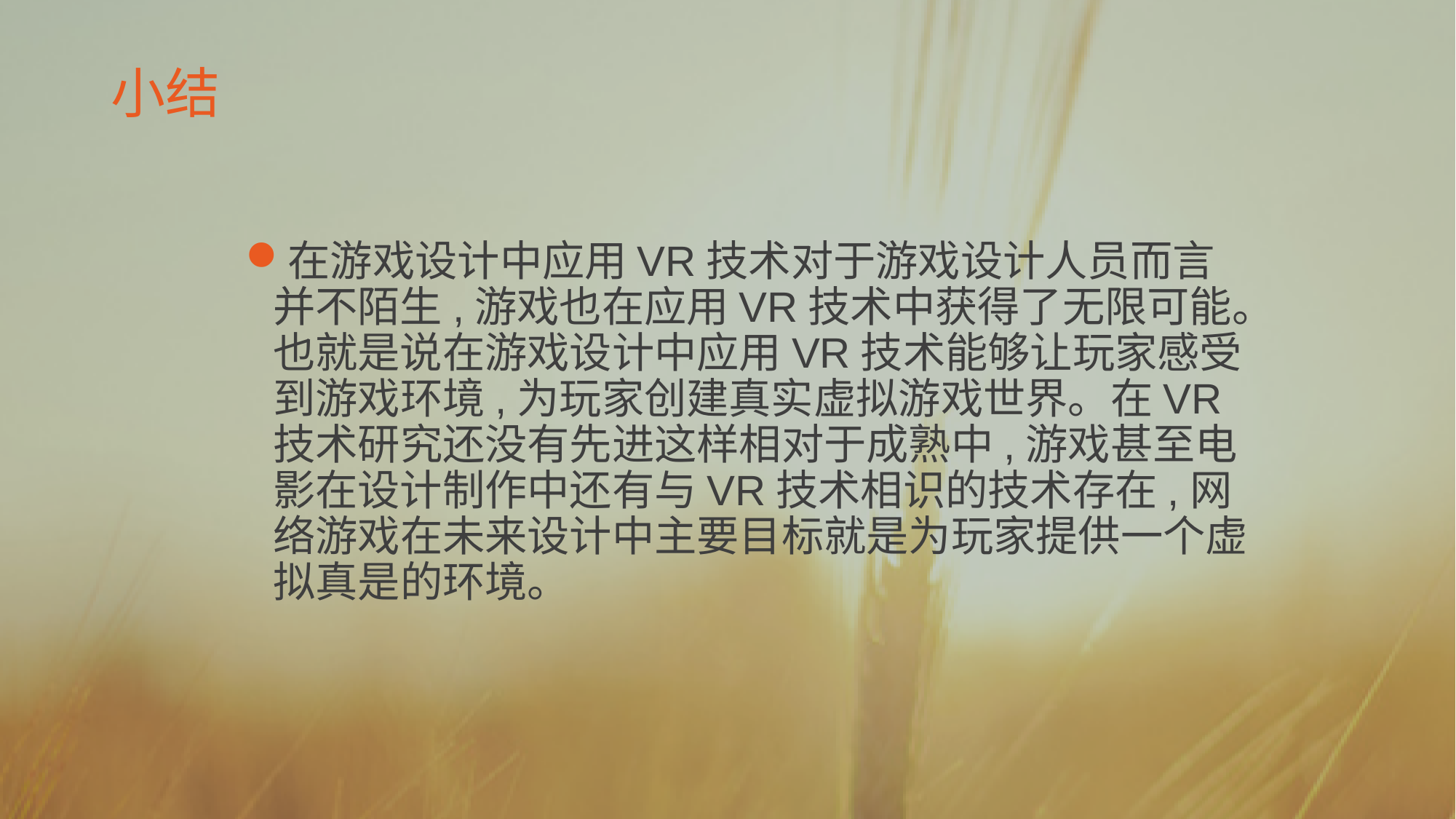

# 小结
在游戏设计中应用VR技术对于游戏设计人员而言并不陌生,游戏也在应用VR技术中获得了无限可能。也就是说在游戏设计中应用VR技术能够让玩家感受到游戏环境,为玩家创建真实虚拟游戏世界。在VR技术研究还没有先进这样相对于成熟中,游戏甚至电影在设计制作中还有与VR技术相识的技术存在,网络游戏在未来设计中主要目标就是为玩家提供一个虚拟真是的环境。